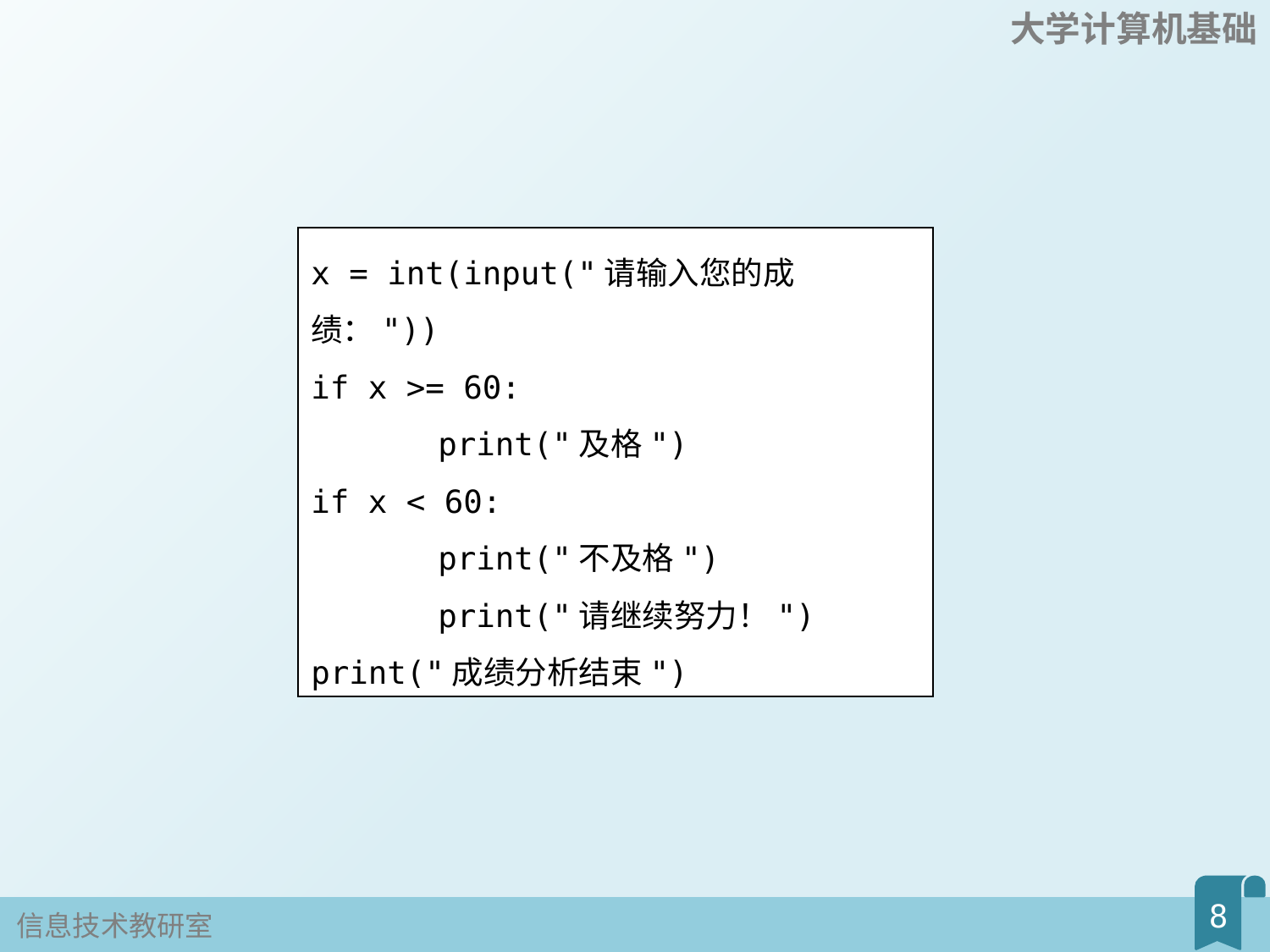

x = int(input("请输入您的成绩："))
if x >= 60:
	print("及格")
if x < 60:
	print("不及格")
	print("请继续努力！")
print("成绩分析结束")
8